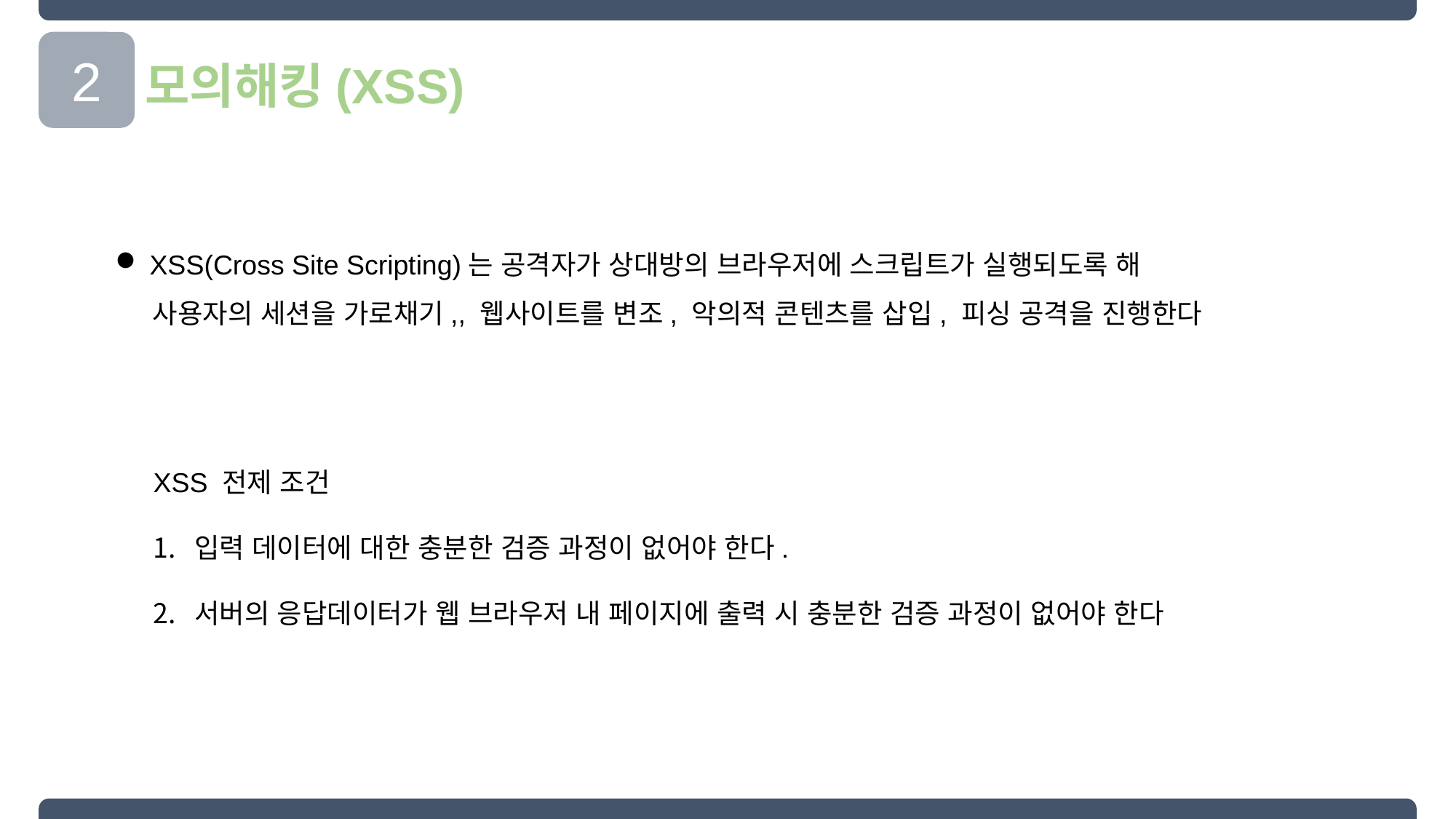

2
모의해킹(XSS)
XSS(Cross Site Scripting)는 공격자가 상대방의 브라우저에 스크립트가 실행되도록 해
    사용자의 세션을 가로채기,, 웹사이트를 변조, 악의적 콘텐츠를 삽입, 피싱 공격을 진행한다
XSS 전제 조건

입력 데이터에 대한 충분한 검증 과정이 없어야 한다.

서버의 응답데이터가 웹 브라우저 내 페이지에 출력 시 충분한 검증 과정이 없어야 한다